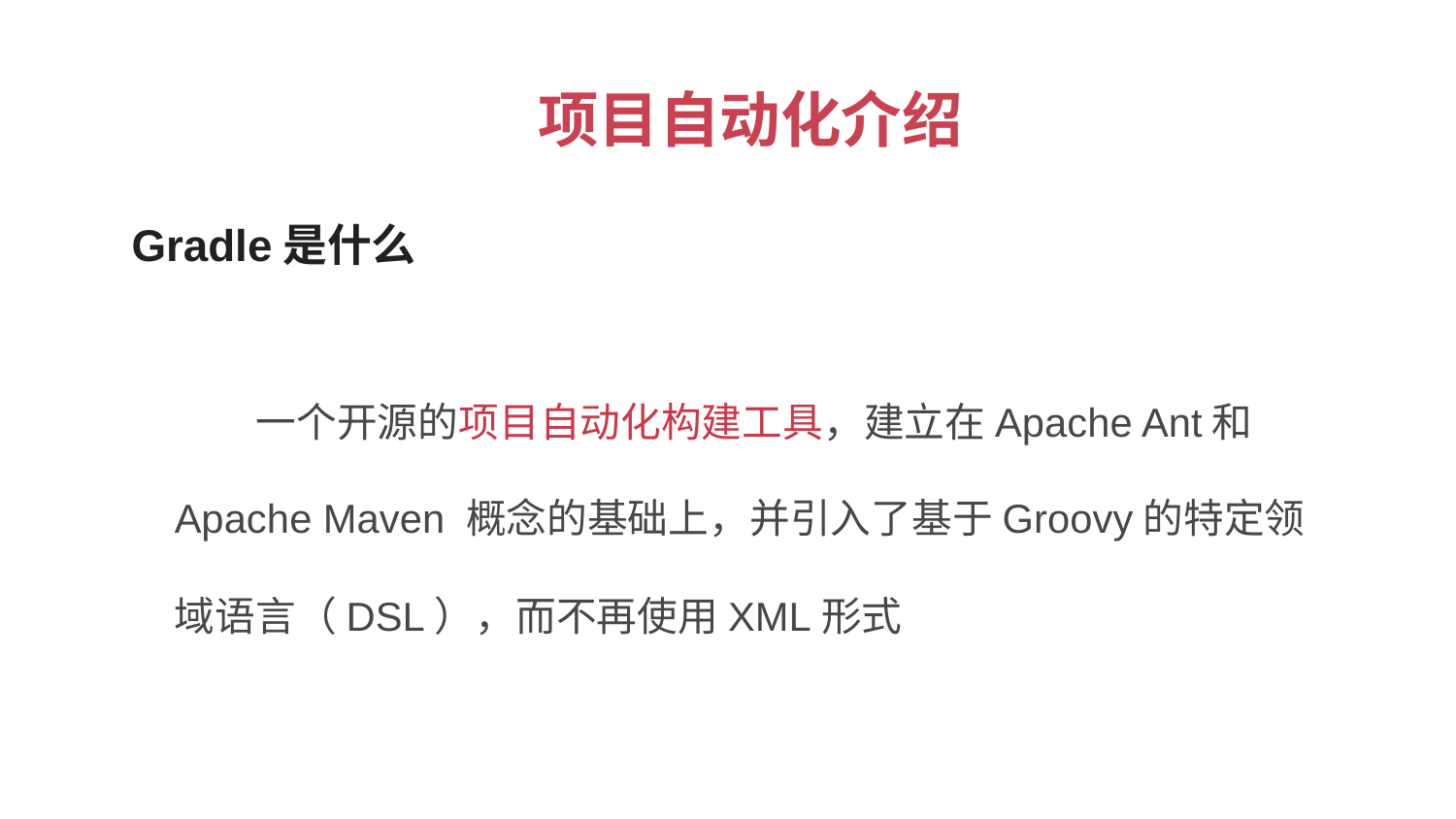

项目自动化介绍
Gradle是什么
        一个开源的项目自动化构建工具，建立在Apache Ant和Apache Maven 概念的基础上，并引入了基于Groovy的特定领域语言（DSL），而不再使用XML形式